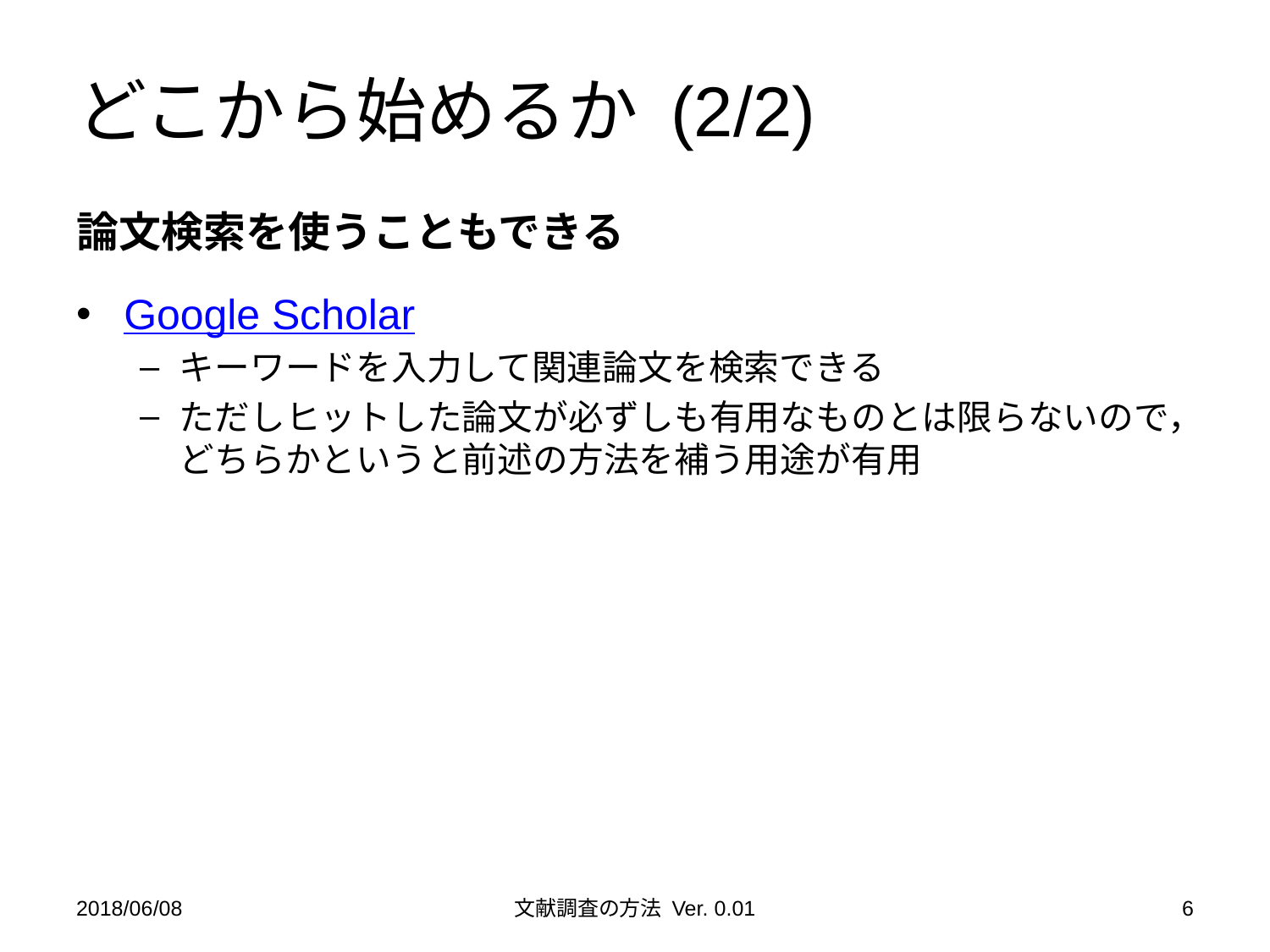

# どこから始めるか (2/2)
論文検索を使うこともできる
Google Scholar
キーワードを入力して関連論文を検索できる
ただしヒットした論文が必ずしも有用なものとは限らないので，どちらかというと前述の方法を補う用途が有用
2018/06/08
文献調査の方法 Ver. 0.01
6